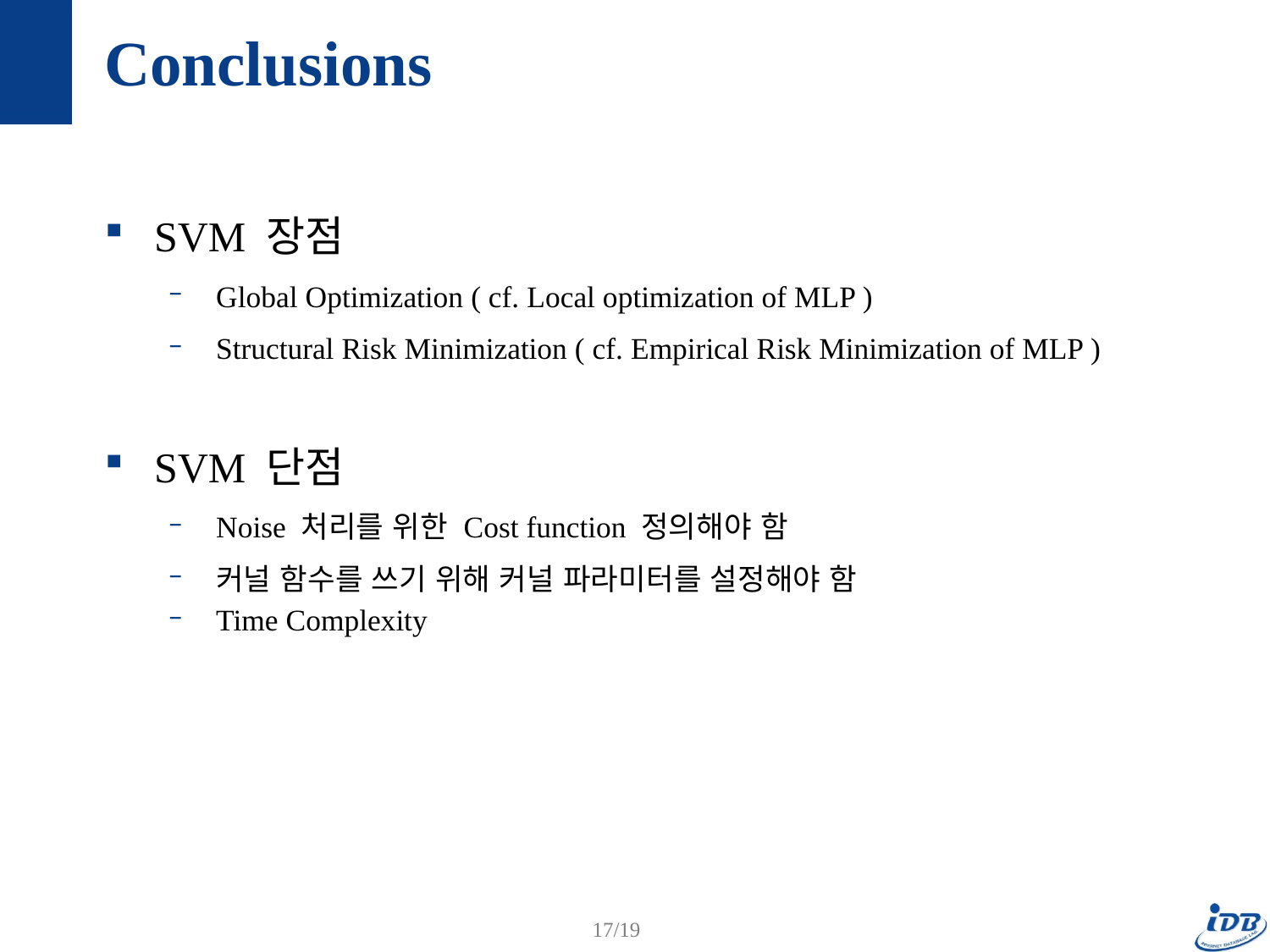

# Conclusions
SVM 장점
Global Optimization ( cf. Local optimization of MLP )
Structural Risk Minimization ( cf. Empirical Risk Minimization of MLP )

SVM 단점
Noise 처리를 위한 Cost function 정의해야 함
커널 함수를 쓰기 위해 커널 파라미터를 설정해야 함
Time Complexity